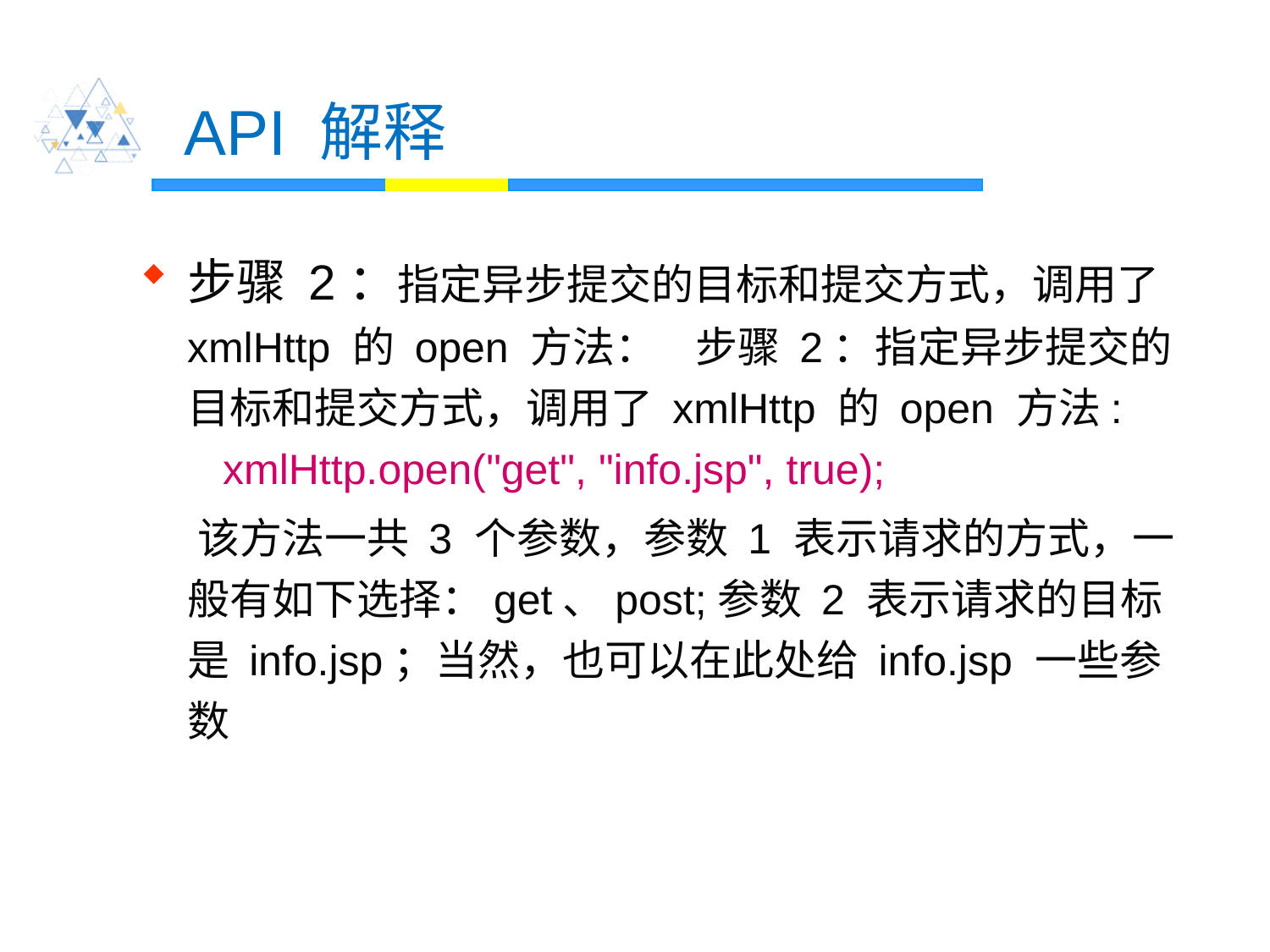

# API 解释
步骤 2：指定异步提交的目标和提交方式，调用了 xmlHttp 的 open 方法：	步骤 2：指定异步提交的目标和提交方式，调用了 xmlHttp 的 open 方法:        xmlHttp.open("get", "info.jsp", true);
     该方法一共 3 个参数，参数 1 表示请求的方式，一般有如下选择：get、post;参数 2 表示请求的目标是 info.jsp；当然，也可以在此处给 info.jsp 一些参数